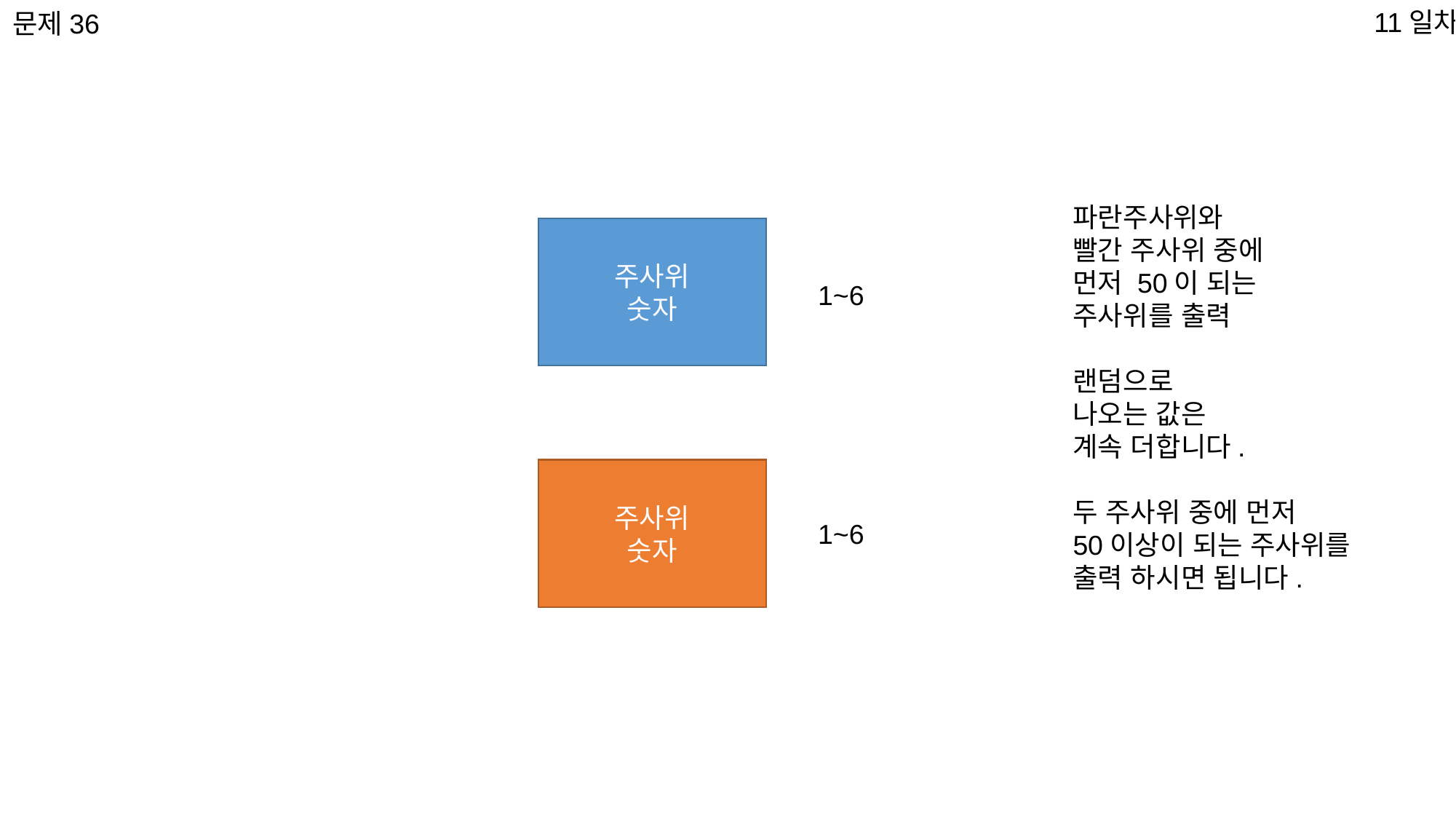

11일차
문제36
파란주사위와
빨간 주사위 중에
먼저 50이 되는
주사위를 출력

랜덤으로
나오는 값은
계속 더합니다.

두 주사위 중에 먼저
50이상이 되는 주사위를
출력 하시면 됩니다.
주사위
숫자
1~6
주사위
숫자
1~6